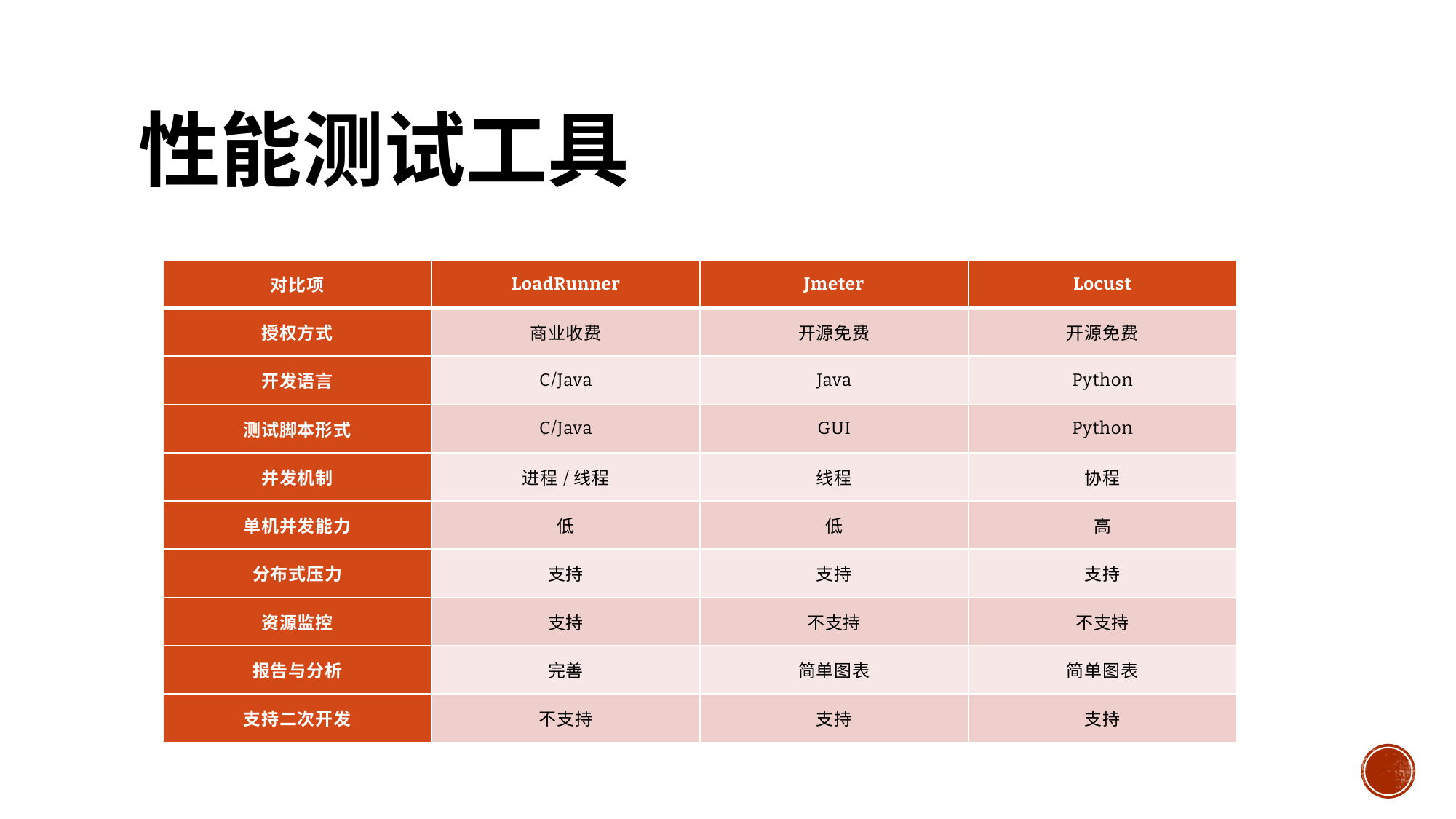

# 性能测试工具
| 对比项 | LoadRunner | Jmeter | Locust |
| --- | --- | --- | --- |
| 授权方式 | 商业收费 | 开源免费 | 开源免费 |
| 开发语言 | C/Java | Java | Python |
| 测试脚本形式 | C/Java | GUI | Python |
| 并发机制 | 进程/线程 | 线程 | 协程 |
| 单机并发能力 | 低 | 低 | 高 |
| 分布式压力 | 支持 | 支持 | 支持 |
| 资源监控 | 支持 | 不支持 | 不支持 |
| 报告与分析 | 完善 | 简单图表 | 简单图表 |
| 支持二次开发 | 不支持 | 支持 | 支持 |